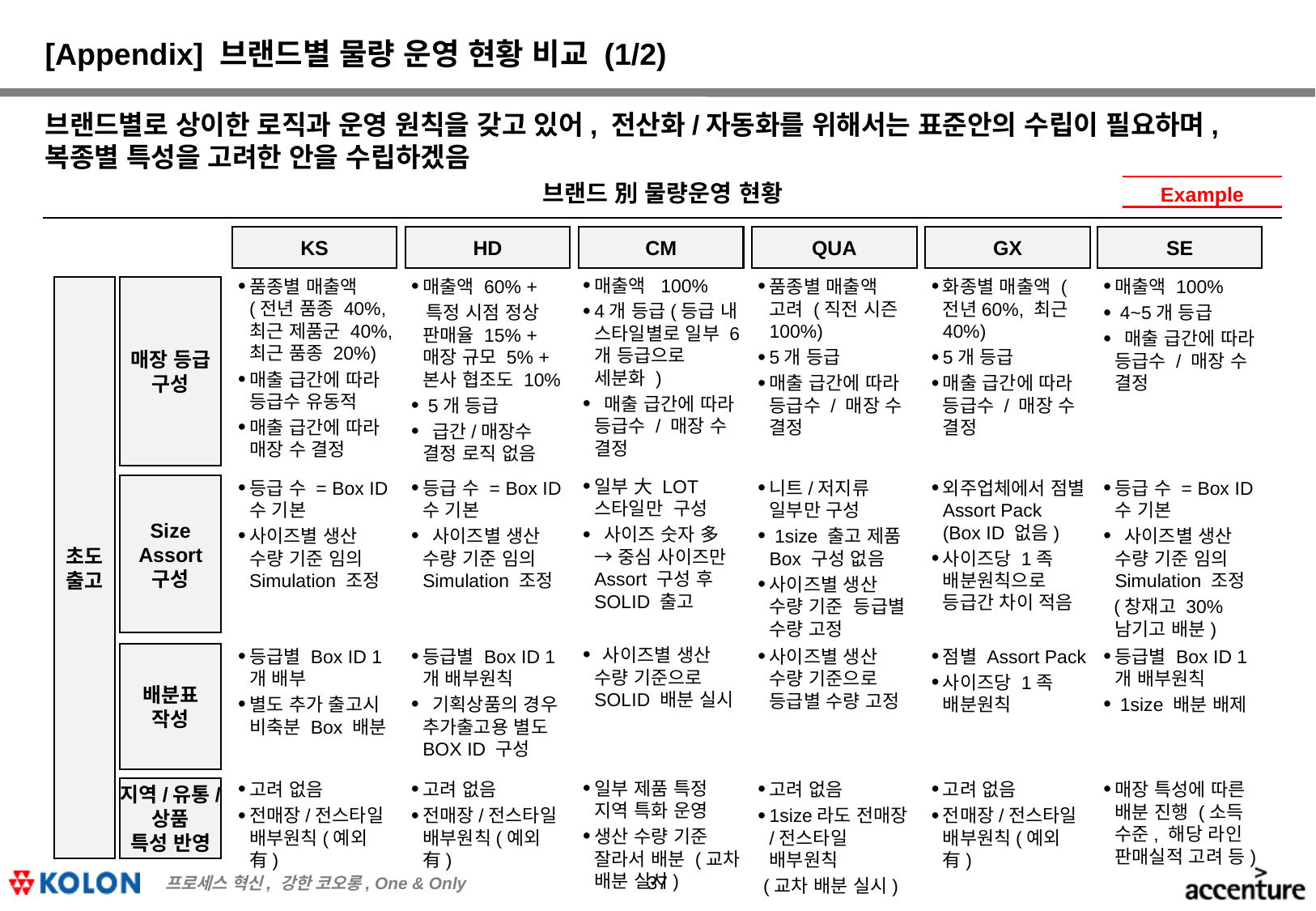

# [Appendix] 브랜드별 물량 운영 현황 비교 (1/2)
브랜드별로 상이한 로직과 운영 원칙을 갖고 있어, 전산화/자동화를 위해서는 표준안의 수립이 필요하며, 복종별 특성을 고려한 안을 수립하겠음
브랜드 別 물량운영 현황
Example
KS
HD
CM
QUA
GX
SE
매출액  100%
4개 등급(등급 내 스타일별로 일부 6개 등급으로 세분화 )
 매출 급간에 따라 등급수 / 매장 수 결정
품종별 매출액
(전년 품종 40%, 최근 제품군 40%, 최근 품종 20%)
매출 급간에 따라 등급수 유동적
매출 급간에 따라 매장 수 결정
매출액 60% +
  특정 시점 정상 판매율 15% + 매장 규모 5% + 본사 협조도 10%
 5개 등급
 급간/매장수  결정 로직 없음
품종별 매출액 고려 (직전 시즌 100%)
5개 등급
매출 급간에 따라 등급수 / 매장 수 결정
화종별 매출액 (전년60%, 최근 40%)
5개 등급
매출 급간에 따라 등급수 / 매장 수 결정
매출액 100%
 4~5개 등급
 매출 급간에 따라 등급수 / 매장 수 결정
초도
출고
매장 등급
구성
일부 大 LOT 스타일만  구성
 사이즈 숫자 多 → 중심 사이즈만 Assort 구성 후 SOLID 출고
Size
Assort
구성
등급 수 = Box ID 수 기본
사이즈별 생산 수량 기준 임의 Simulation 조정
등급 수 = Box ID 수 기본
 사이즈별 생산 수량 기준 임의 Simulation 조정
니트/저지류 일부만 구성
 1size 출고 제품 Box 구성 없음
사이즈별 생산 수량 기준  등급별 수량 고정
외주업체에서 점별 Assort Pack
(Box ID 없음)
사이즈당 1족 배분원칙으로 등급간 차이 적음
등급 수 = Box ID 수 기본
 사이즈별 생산 수량 기준 임의 Simulation 조정
  (창재고 30% 남기고 배분)
 사이즈별 생산 수량 기준으로 SOLID 배분 실시
배분표
작성
등급별 Box ID 1개 배부
별도 추가 출고시 비축분 Box 배분
등급별 Box ID 1개 배부원칙
 기획상품의 경우 추가출고용 별도 BOX ID 구성
사이즈별 생산 수량 기준으로 등급별 수량 고정
점별 Assort Pack
사이즈당 1족 배분원칙
등급별 Box ID 1개 배부원칙
 1size 배분 배제
일부 제품 특정 지역 특화 운영
생산 수량 기준 잘라서 배분 (교차 배분 실시)
지역/유통/
상품
특성 반영
고려 없음
전매장/전스타일
배부원칙(예외 有)
고려 없음
전매장/전스타일
배부원칙(예외 有)
고려 없음
1size라도 전매장/전스타일
배부원칙
 (교차 배분 실시)
고려 없음
전매장/전스타일
배부원칙(예외 有)
매장 특성에 따른 배분 진행 (소득 수준, 해당 라인 판매실적 고려 등)